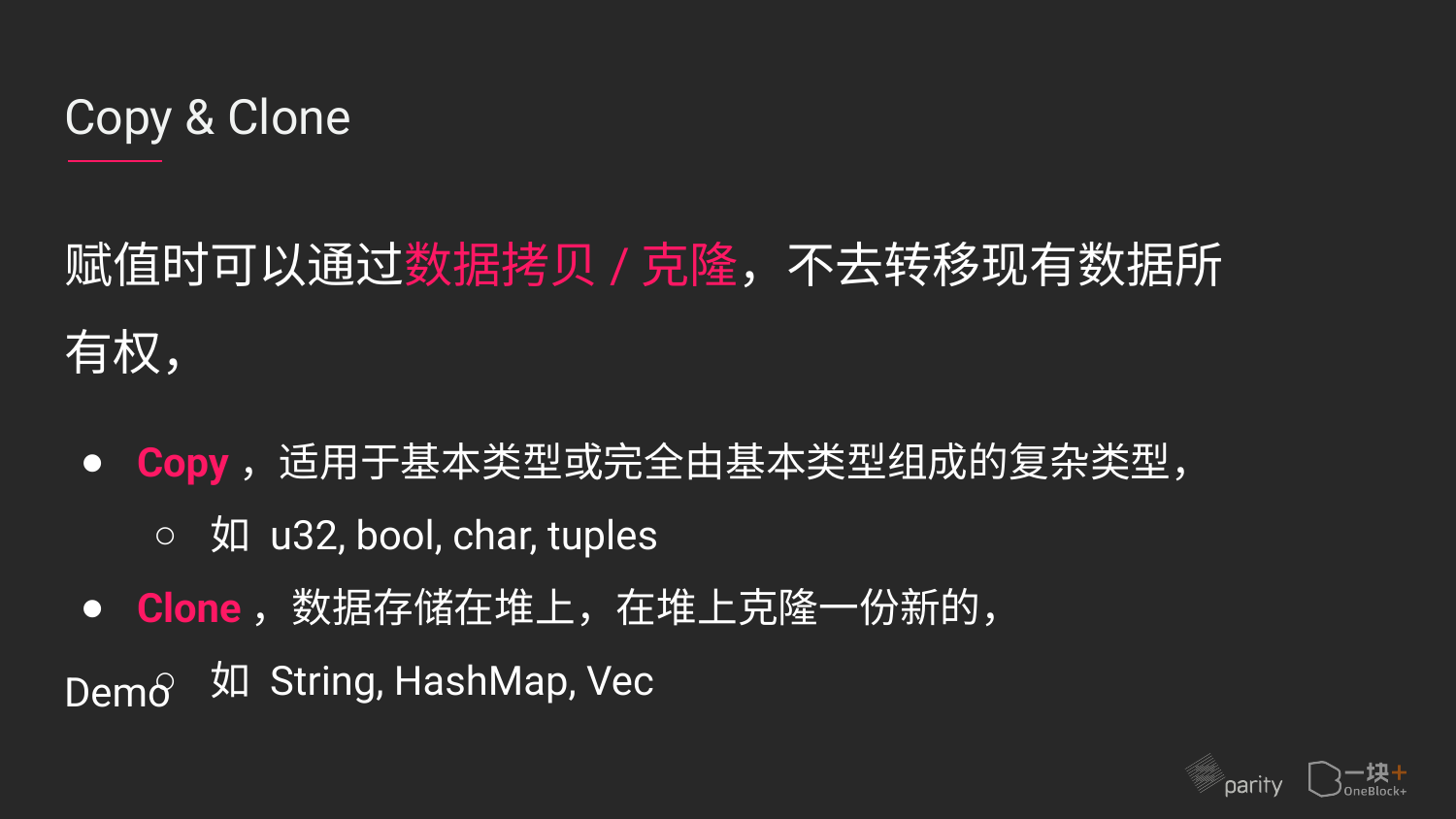

# Copy & Clone
赋值时可以通过数据拷贝/克隆，不去转移现有数据所有权，
Copy，适用于基本类型或完全由基本类型组成的复杂类型，
如 u32, bool, char, tuples
Clone，数据存储在堆上，在堆上克隆一份新的，
如 String, HashMap, Vec

Demo